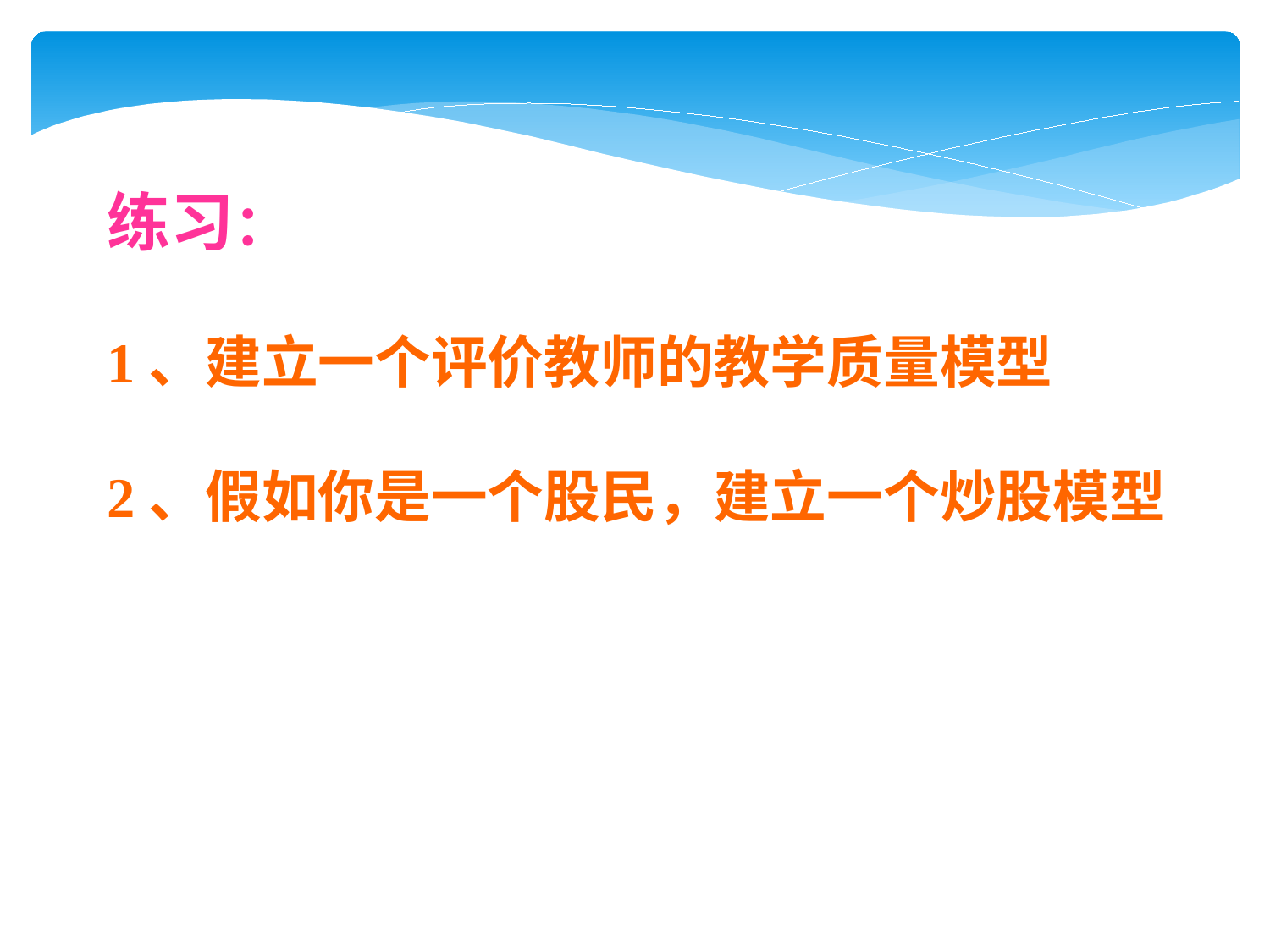

练习：

1、建立一个评价教师的教学质量模型

2、假如你是一个股民，建立一个炒股模型